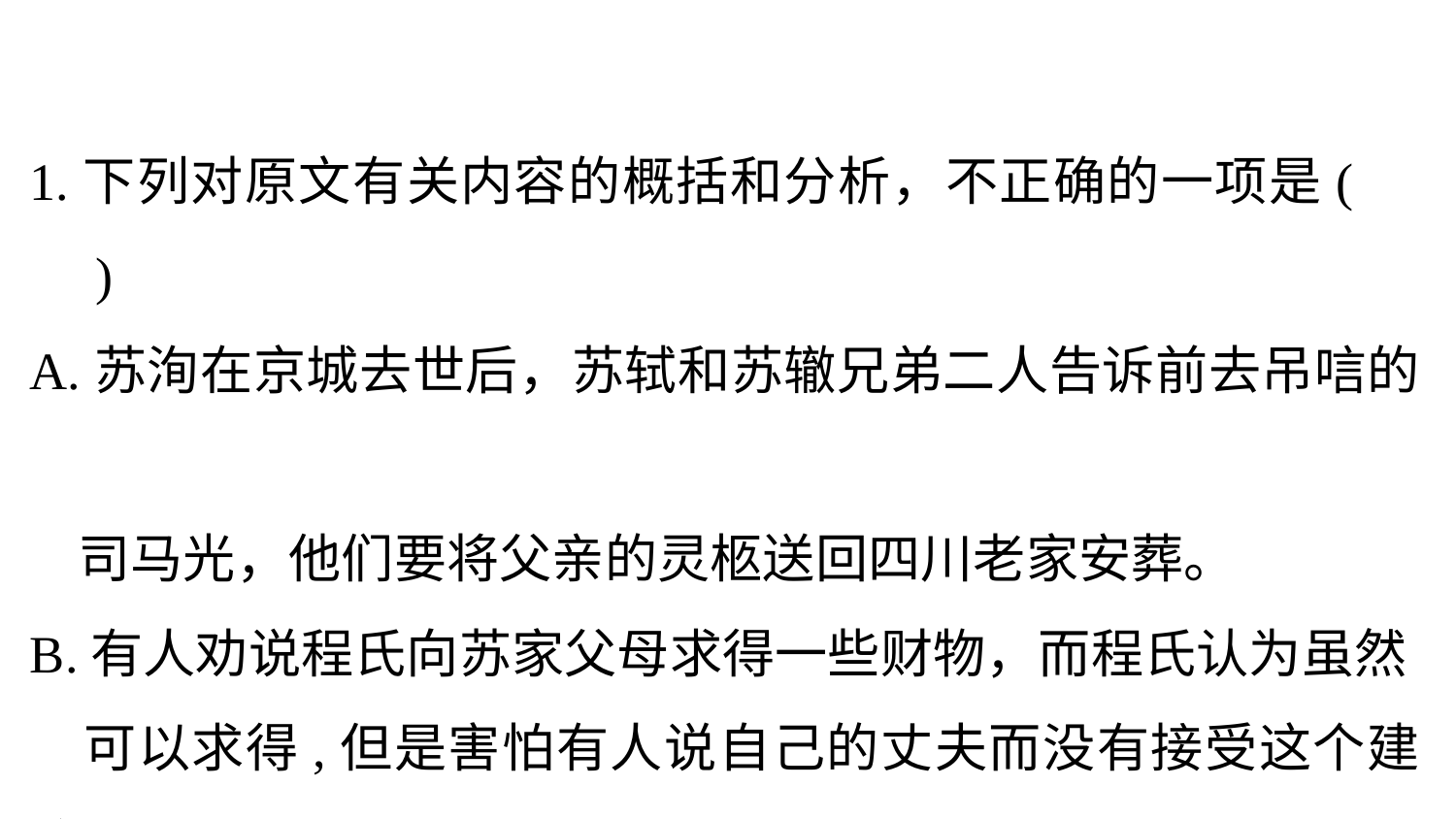

1.下列对原文有关内容的概括和分析，不正确的一项是(　　)
A.苏洵在京城去世后，苏轼和苏辙兄弟二人告诉前去吊唁的
   司马光，他们要将父亲的灵柩送回四川老家安葬。
B.有人劝说程氏向苏家父母求得一些财物，而程氏认为虽然
   可以求得,但是害怕有人说自己的丈夫而没有接受这个建议。